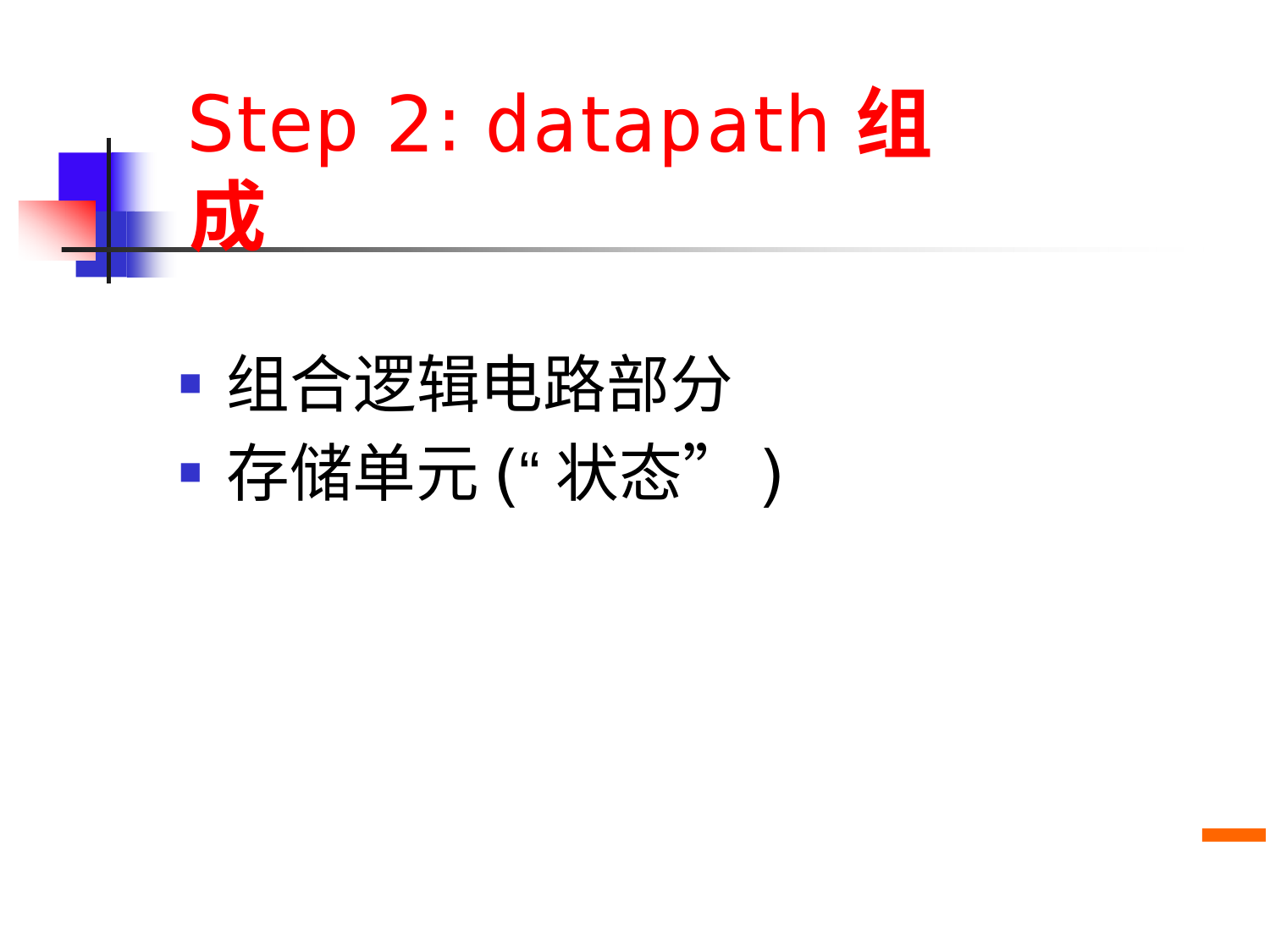

# Step 2: datapath组成

组合逻辑电路部分
存储单元(“状态”)

CS61C L221
Performance © UC  Regents
计算机原理 L09 Single Cycle 1 (7)